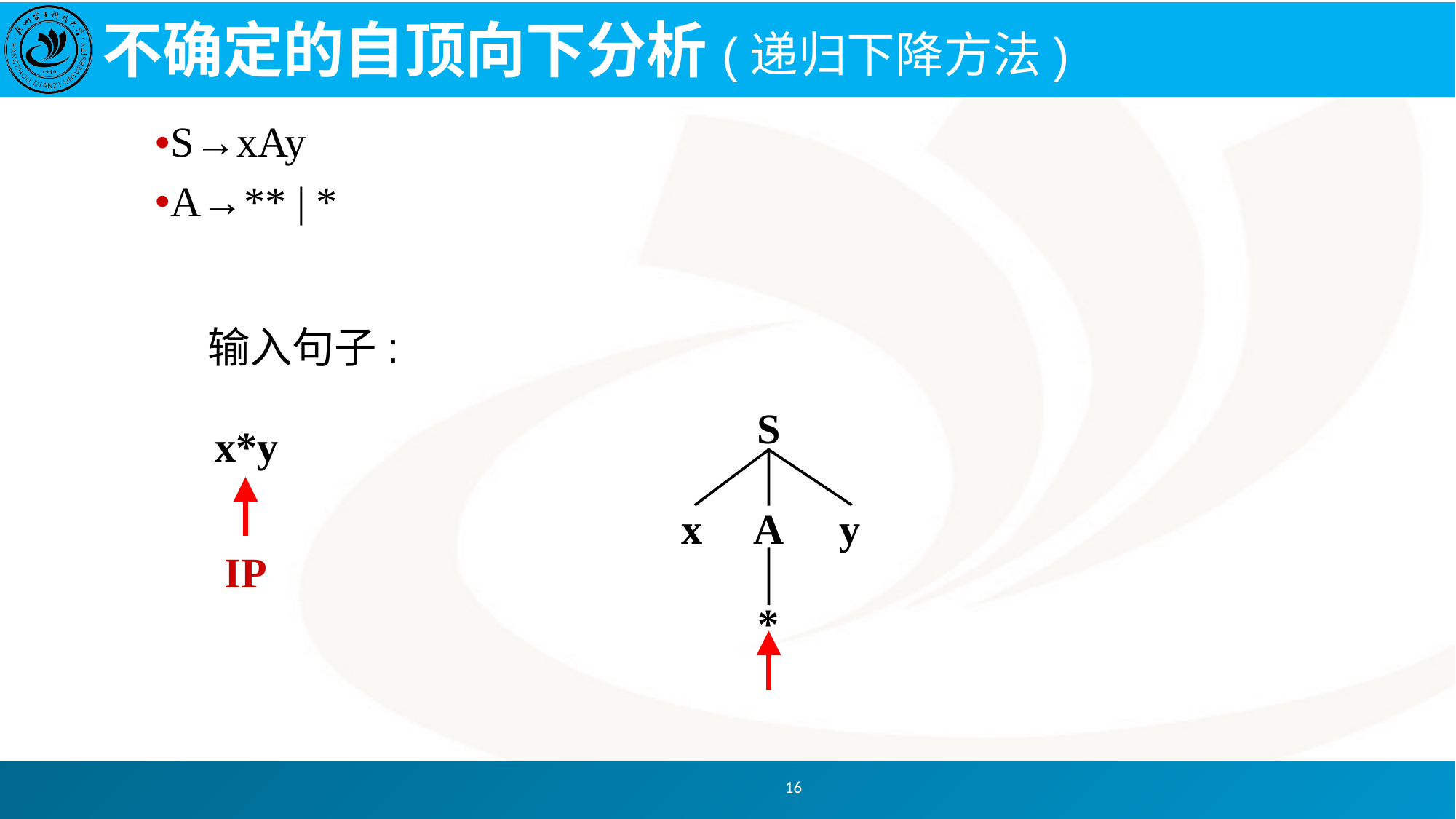

# 不确定的自顶向下分析(递归下降方法)
S→xAy
A→** | *
输入句子:
S
x*y

IP
x
A
y

*
16